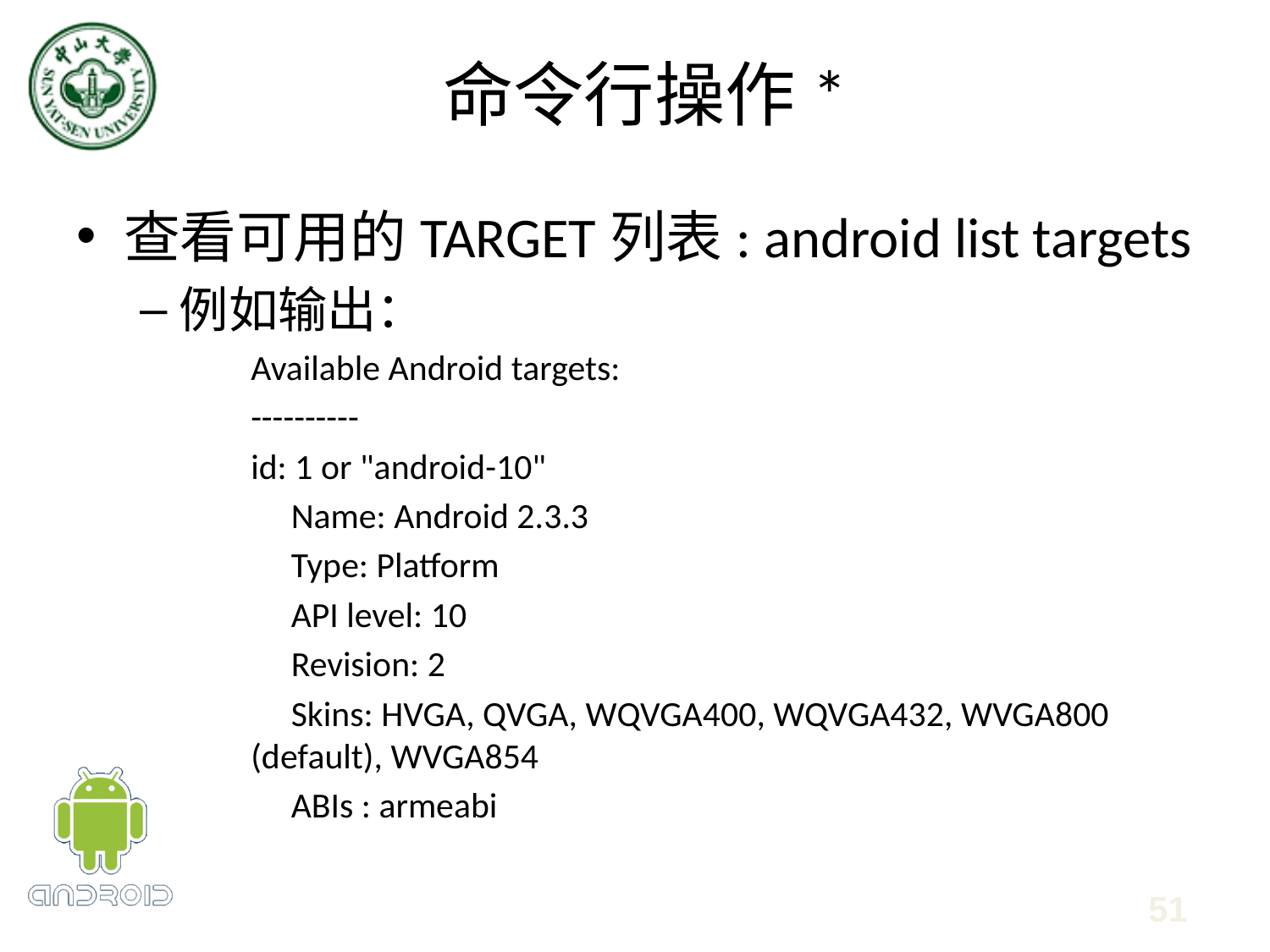

# 命令行操作*
查看可用的TARGET列表: android list targets
例如输出：
Available Android targets:
----------
id: 1 or "android-10"
     Name: Android 2.3.3
     Type: Platform
     API level: 10
     Revision: 2
     Skins: HVGA, QVGA, WQVGA400, WQVGA432, WVGA800 (default), WVGA854
     ABIs : armeabi
51